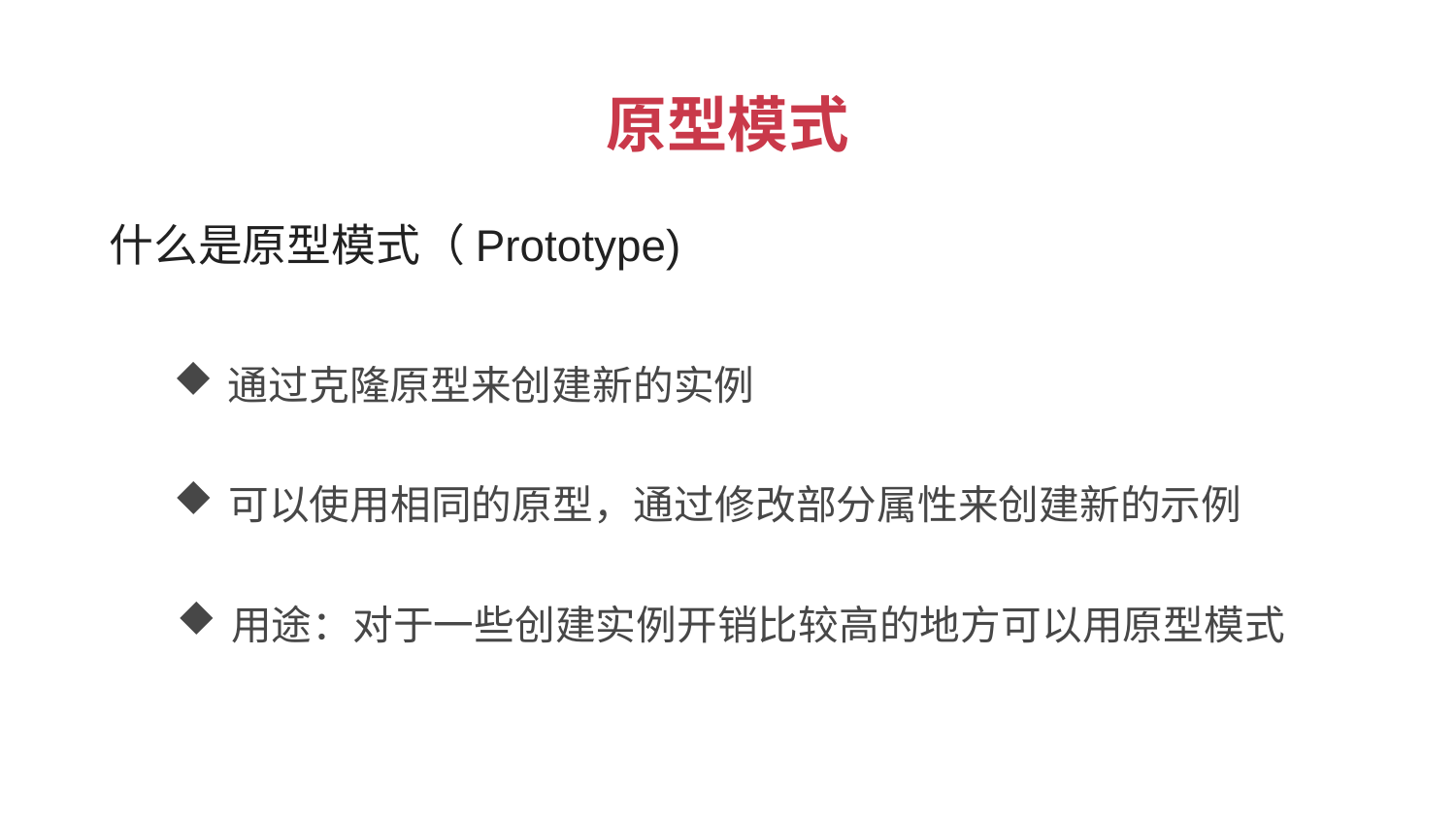

原型模式
 什么是原型模式（Prototype)
通过克隆原型来创建新的实例
可以使用相同的原型，通过修改部分属性来创建新的示例
用途：对于一些创建实例开销比较高的地方可以用原型模式